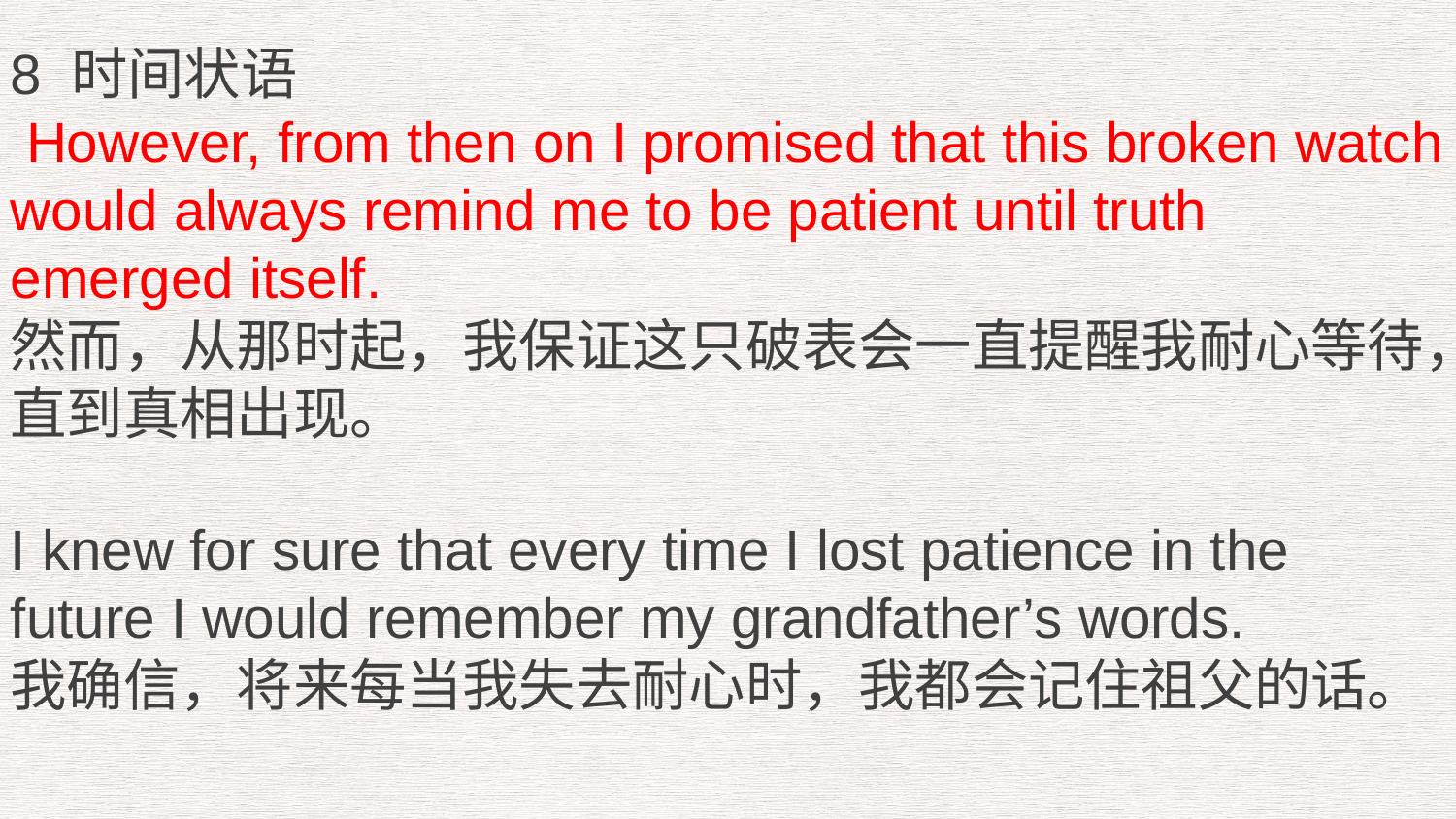

8 时间状语
 However, from then on I promised that this broken watch would always remind me to be patient until truth emerged itself.
然而，从那时起，我保证这只破表会一直提醒我耐心等待，直到真相出现。

I knew for sure that every time I lost patience in the future I would remember my grandfather’s words.
我确信，将来每当我失去耐心时，我都会记住祖父的话。